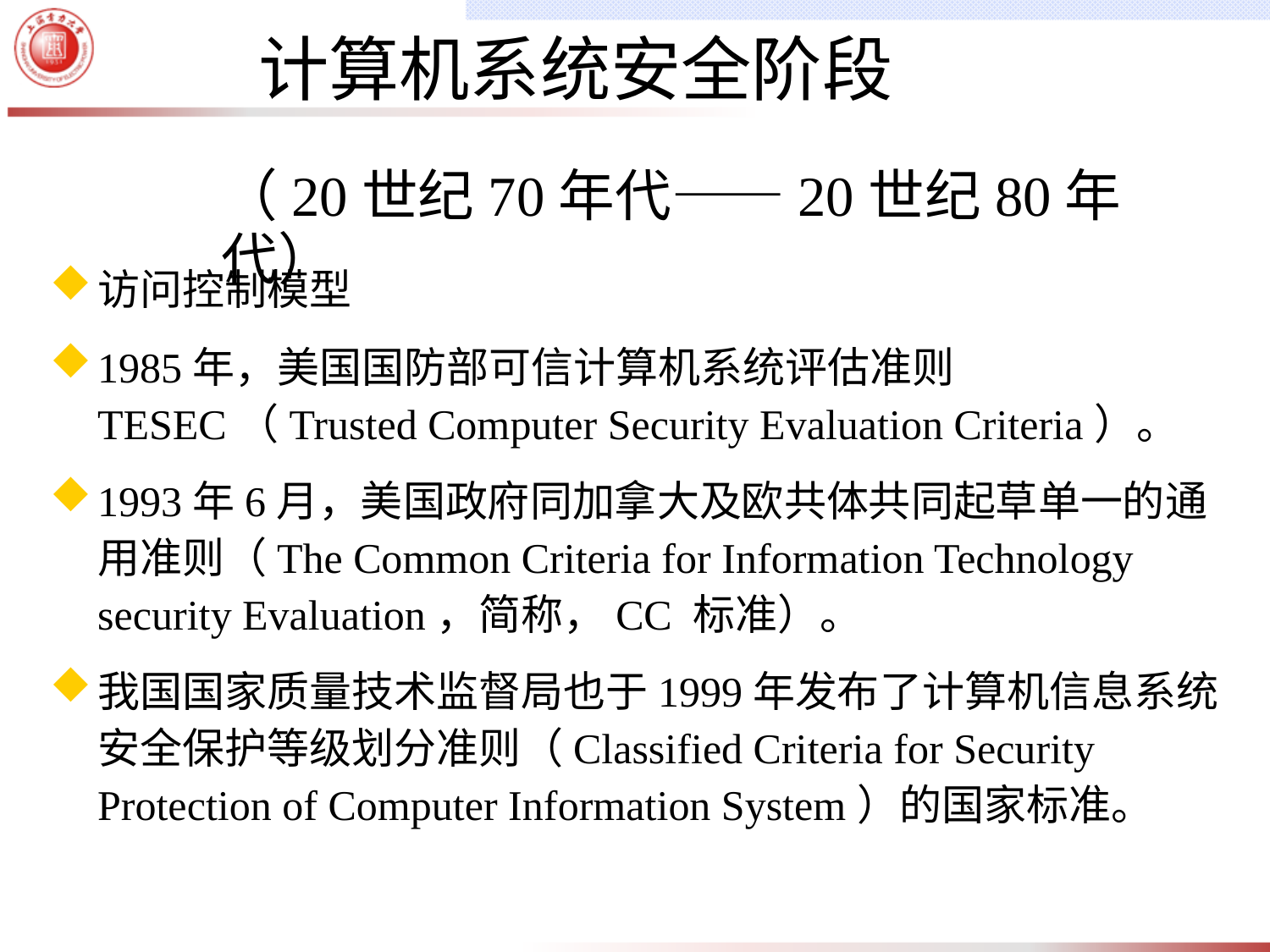

计算机系统安全阶段
（20世纪70年代——20世纪80年代）
访问控制模型
1985年，美国国防部可信计算机系统评估准则TESEC（Trusted Computer Security Evaluation Criteria）。
1993年6月，美国政府同加拿大及欧共体共同起草单一的通用准则（The Common Criteria for Information Technology security Evaluation，简称，CC 标准）。
我国国家质量技术监督局也于1999年发布了计算机信息系统安全保护等级划分准则（Classified Criteria for Security Protection of Computer Information System）的国家标准。